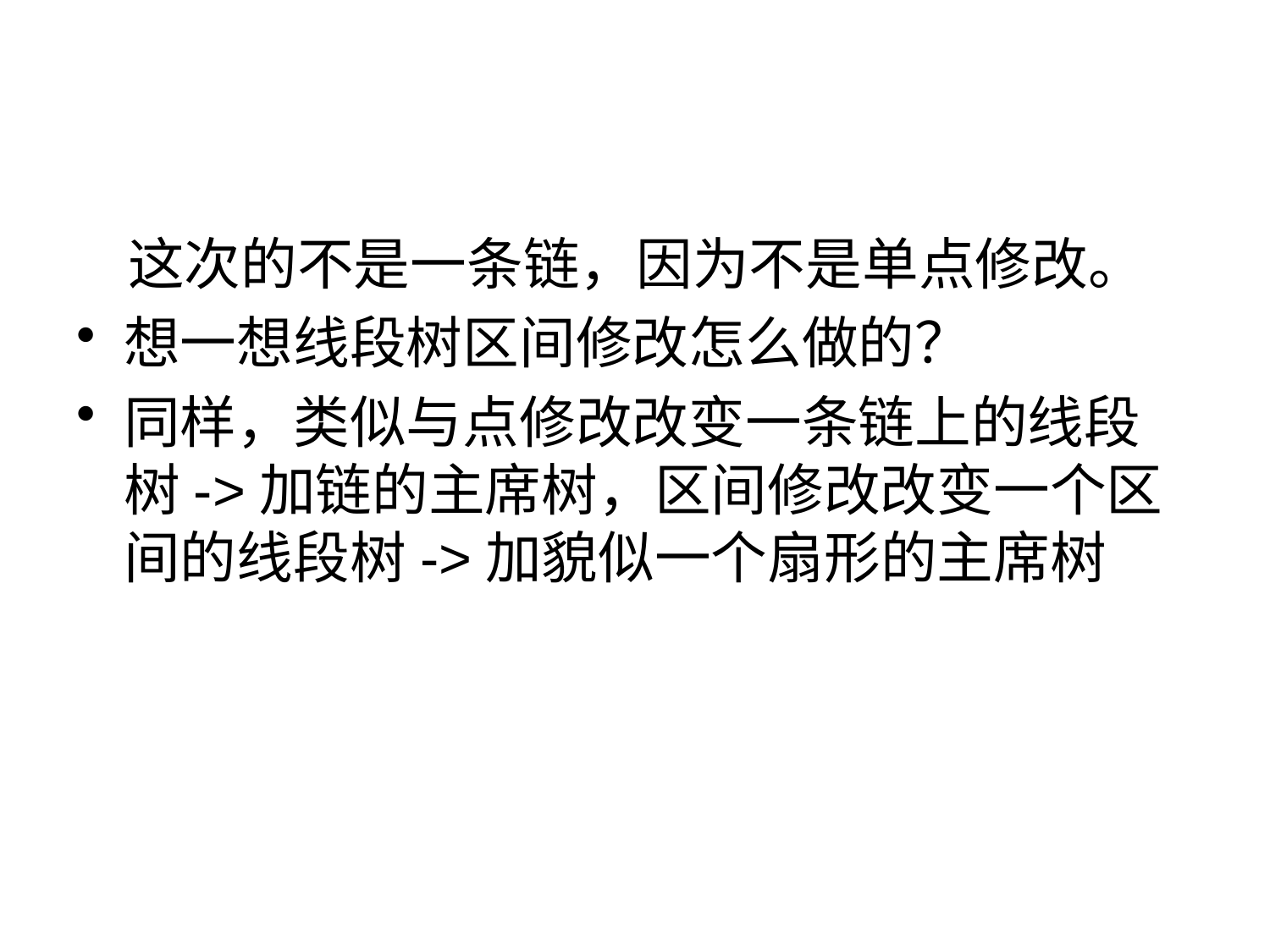

#
   这次的不是一条链，因为不是单点修改。
想一想线段树区间修改怎么做的？
同样，类似与点修改改变一条链上的线段树->加链的主席树，区间修改改变一个区间的线段树->加貌似一个扇形的主席树